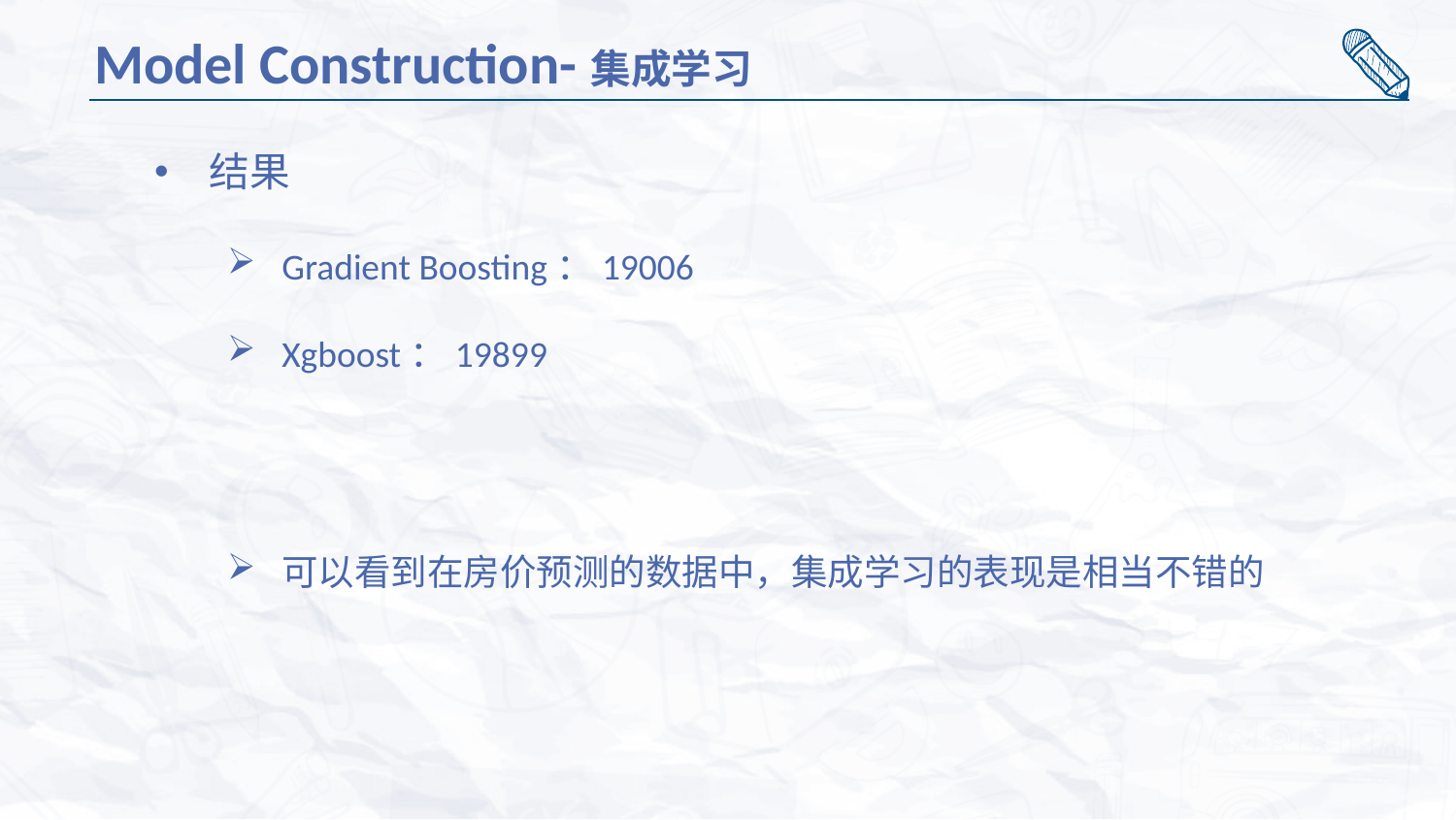

Model Construction-集成学习
结果

Gradient Boosting：19006

Xgboost：19899

可以看到在房价预测的数据中，集成学习的表现是相当不错的